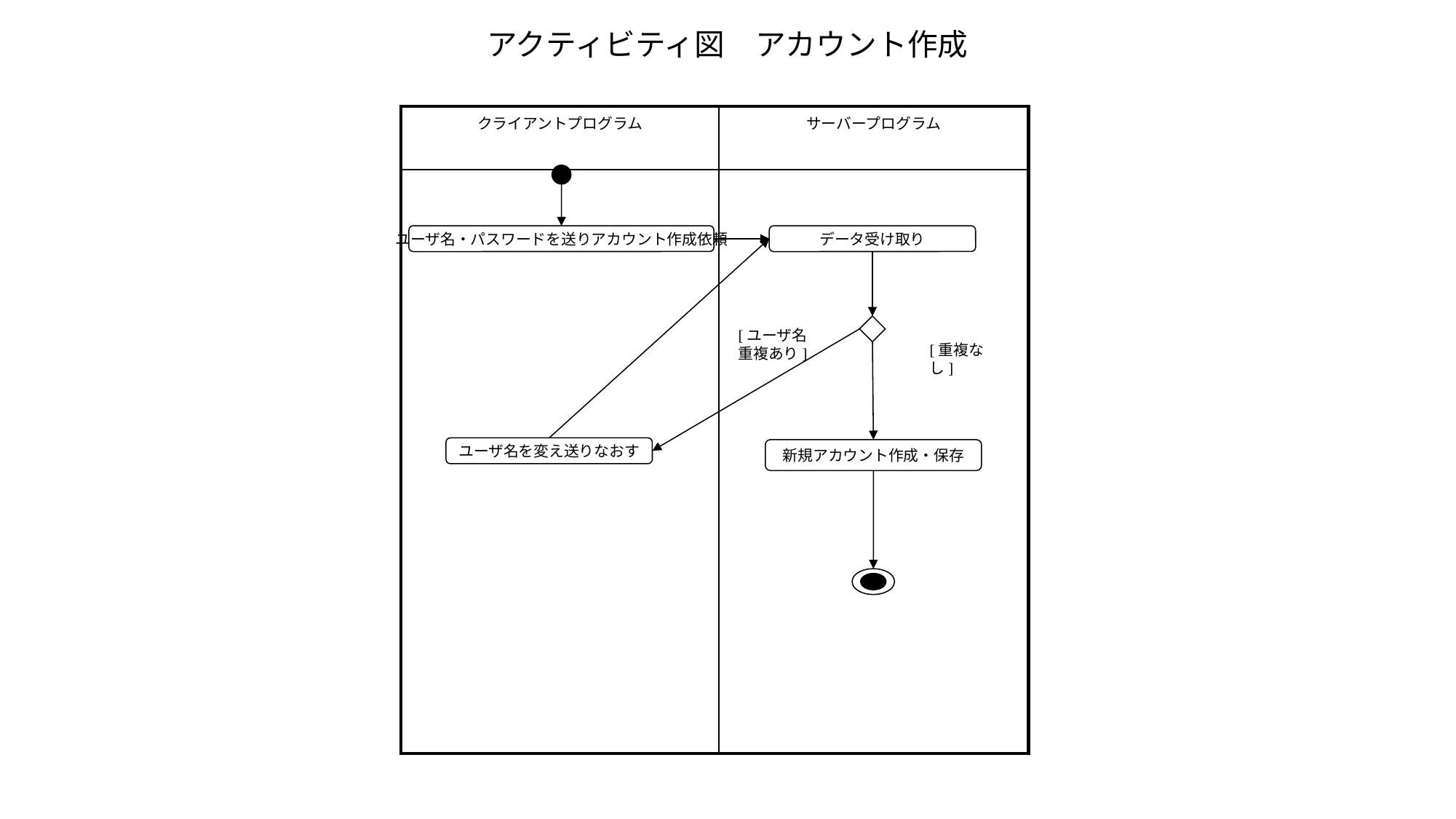

# アクティビティ図　アカウント作成
| クライアントプログラム | サーバープログラム |
| --- | --- |
|  |  |

ユーザ名・パスワードを送りアカウント作成依頼
データ受け取り

[ユーザ名重複あり]
[重複なし]
ユーザ名を変え送りなおす
新規アカウント作成・保存